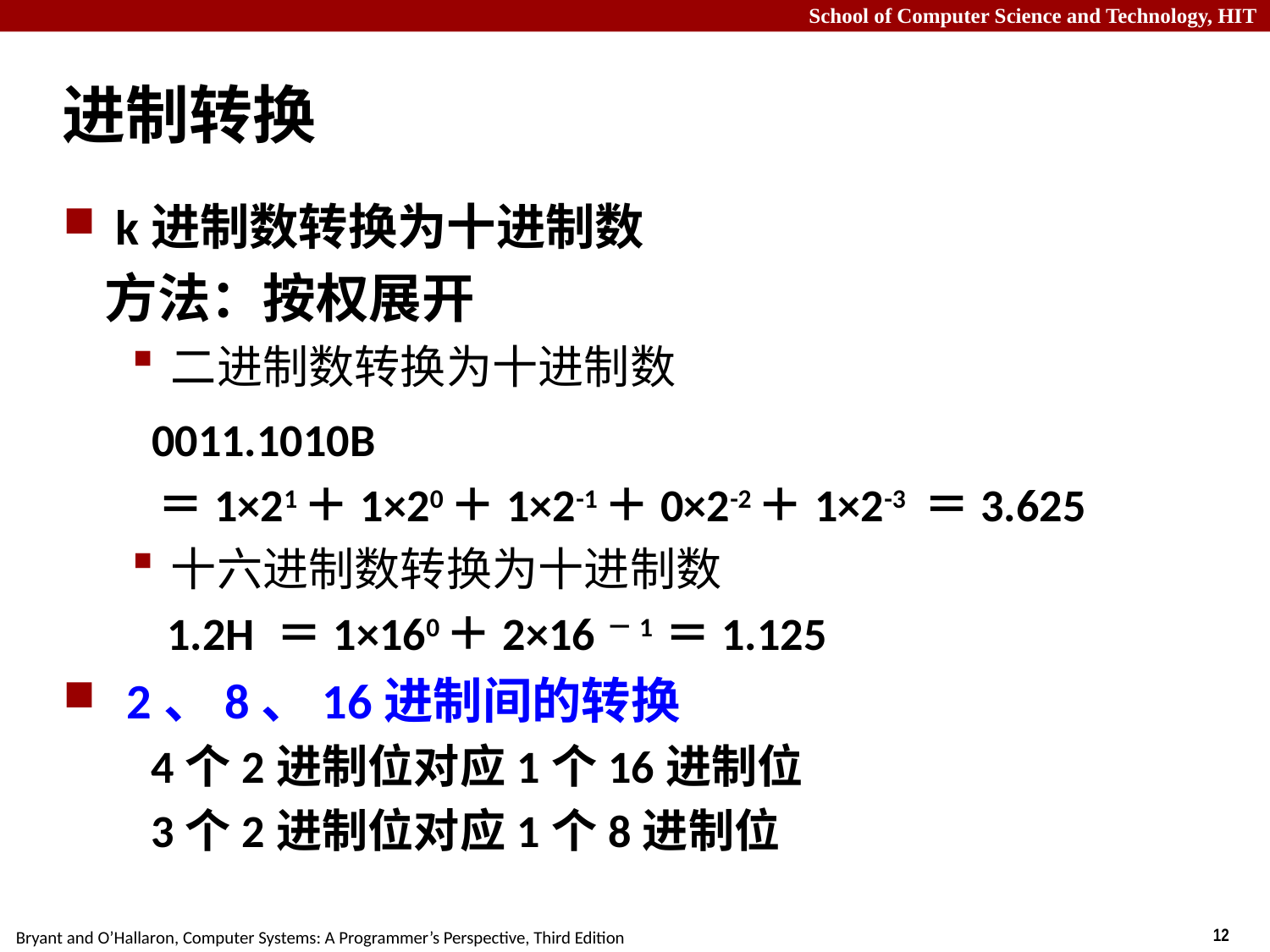

# 进制转换
k进制数转换为十进制数
  方法：按权展开
二进制数转换为十进制数
	   0011.1010B
	   ＝1×21＋1×20＋1×2-1＋0×2-2＋1×2-3  ＝3.625
十六进制数转换为十进制数
	     1.2H ＝1×160＋2×16－1 ＝1.125
 2、8、16进制间的转换
        4个2进制位对应1个16进制位
        3个2进制位对应1个8进制位